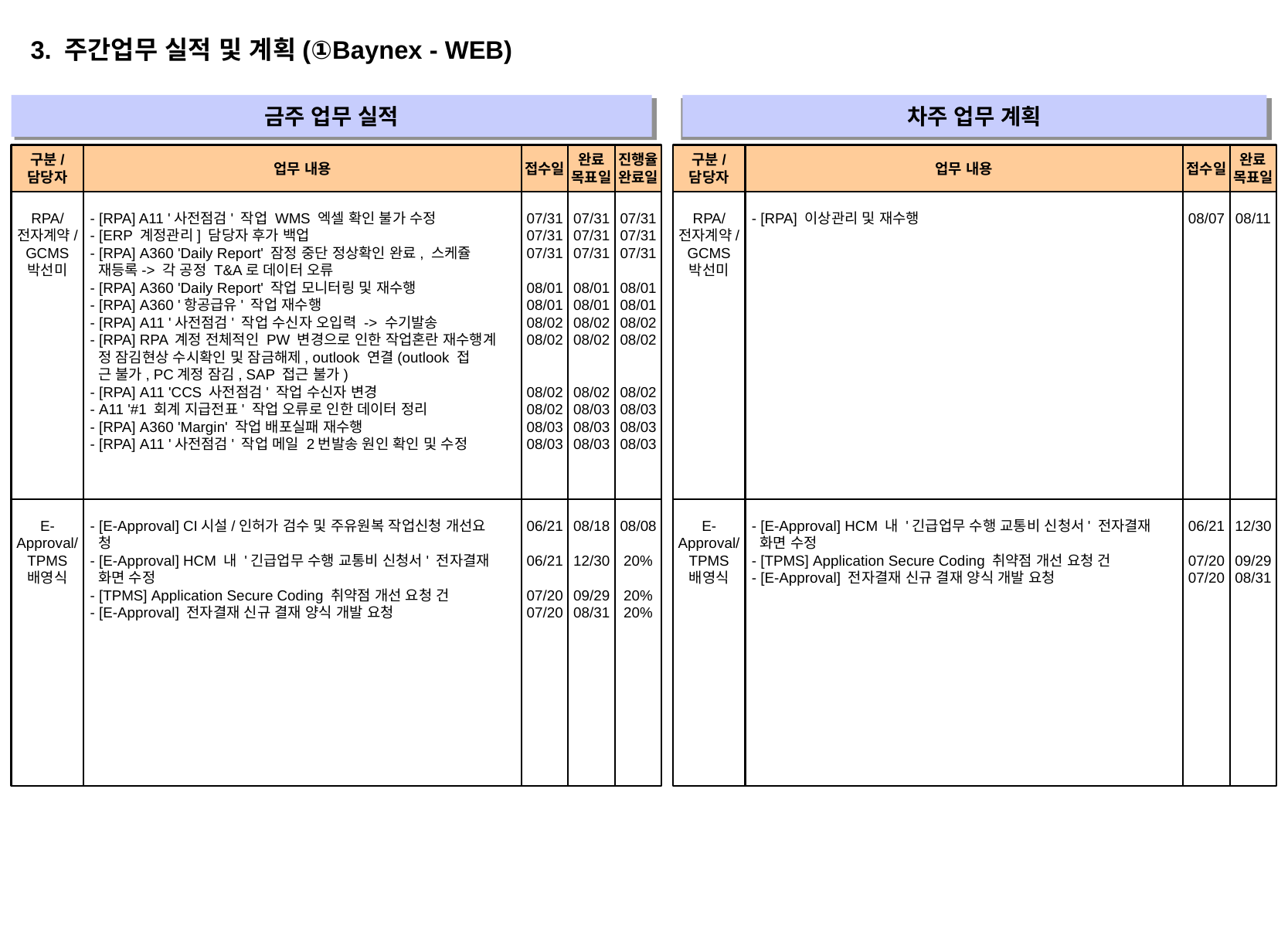

3. 주간업무 실적 및 계획(①Baynex - WEB)
금주 업무 실적
차주 업무 계획
" "
" "
구분/
담당자
업무 내용
접수일
완료
목표일
진행율
완료일
구분/
담당자
업무 내용
접수일
완료
목표일
RPA/
전자계약/
GCMS
박선미

- [RPA] A11 '사전점검' 작업 WMS 엑셀 확인 불가 수정
- [ERP 계정관리] 담당자 후가 백업
- [RPA] A360 'Daily Report' 잠정 중단 정상확인 완료, 스케쥴
  재등록-> 각 공정 T&A로 데이터 오류
- [RPA] A360 'Daily Report' 작업 모니터링 및 재수행
- [RPA] A360 '항공급유' 작업 재수행
- [RPA] A11 '사전점검' 작업 수신자 오입력 -> 수기발송
- [RPA] RPA 계정 전체적인 PW 변경으로 인한 작업혼란 재수행계
  정 잠김현상 수시확인 및 잠금해제, outlook 연결(outlook 접
  근 불가, PC계정 잠김, SAP 접근 불가)
- [RPA] A11 'CCS 사전점검' 작업 수신자 변경
- A11 '#1 회계 지급전표' 작업 오류로 인한 데이터 정리
- [RPA] A360 'Margin' 작업 배포실패 재수행
- [RPA] A11 '사전점검' 작업 메일 2번발송 원인 확인 및 수정
07/31
07/31
07/31
08/01
08/01
08/02
08/02
08/02
08/02
08/03
08/03
07/31
07/31
07/31
08/01
08/01
08/02
08/02
08/02
08/03
08/03
08/03
07/31
07/31
07/31
08/01
08/01
08/02
08/02
08/02
08/03
08/03
08/03
RPA/
전자계약/
GCMS
박선미

- [RPA] 이상관리 및 재수행
08/07
08/11
E-Approval/
TPMS
배영식

- [E-Approval] CI시설/인허가 검수 및 주유원복 작업신청 개선요
  청
- [E-Approval] HCM 내 '긴급업무 수행 교통비 신청서' 전자결재
  화면 수정
- [TPMS] Application Secure Coding 취약점 개선 요청 건
- [E-Approval] 전자결재 신규 결재 양식 개발 요청
06/21
06/21
07/20
07/20
08/18
12/30
09/29
08/31
08/08
20%
20%
20%
E-Approval/
TPMS
배영식

- [E-Approval] HCM 내 '긴급업무 수행 교통비 신청서' 전자결재
  화면 수정
- [TPMS] Application Secure Coding 취약점 개선 요청 건
- [E-Approval] 전자결재 신규 결재 양식 개발 요청
06/21
07/20
07/20
12/30
09/29
08/31